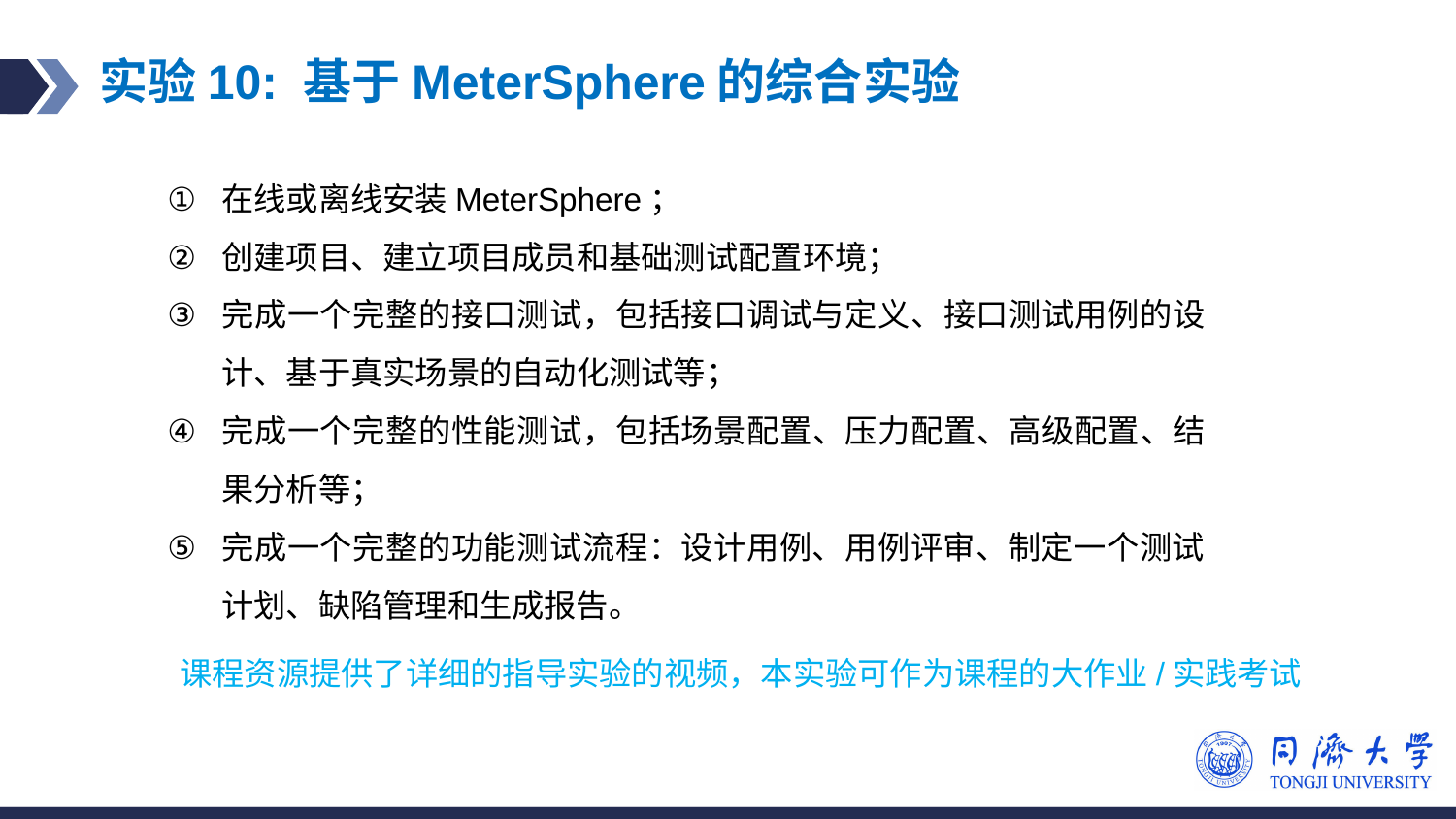

# 实验10: 基于MeterSphere的综合实验
在线或离线安装MeterSphere；
创建项目、建立项目成员和基础测试配置环境；
完成一个完整的接口测试，包括接口调试与定义、接口测试用例的设计、基于真实场景的自动化测试等；
完成一个完整的性能测试，包括场景配置、压力配置、高级配置、结果分析等；
完成一个完整的功能测试流程：设计用例、用例评审、制定一个测试计划、缺陷管理和生成报告。

课程资源提供了详细的指导实验的视频，本实验可作为课程的大作业/实践考试